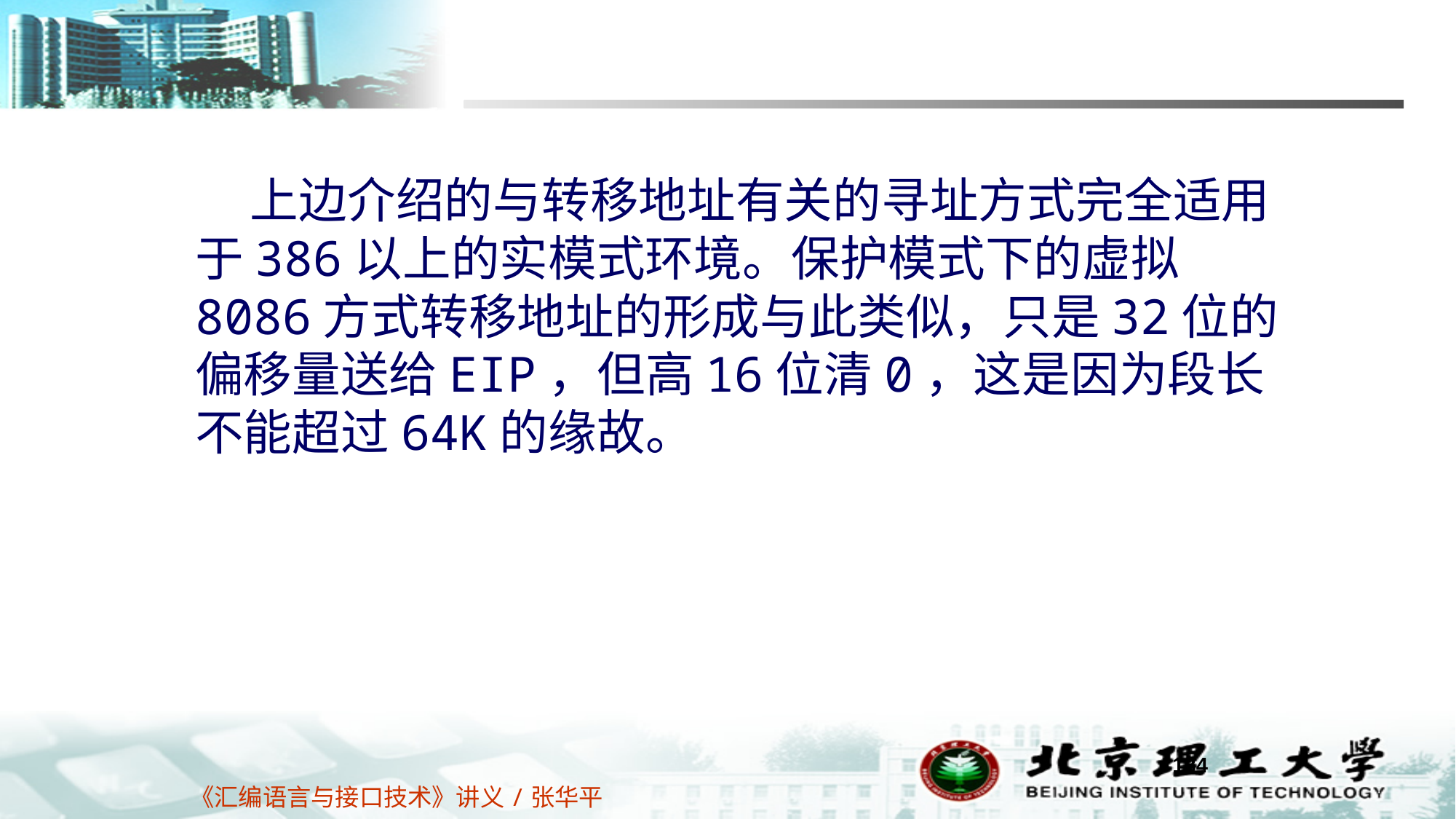

上边介绍的与转移地址有关的寻址方式完全适用于386以上的实模式环境。保护模式下的虚拟8086方式转移地址的形成与此类似，只是32位的偏移量送给EIP，但高16位清0，这是因为段长不能超过64K的缘故。

134